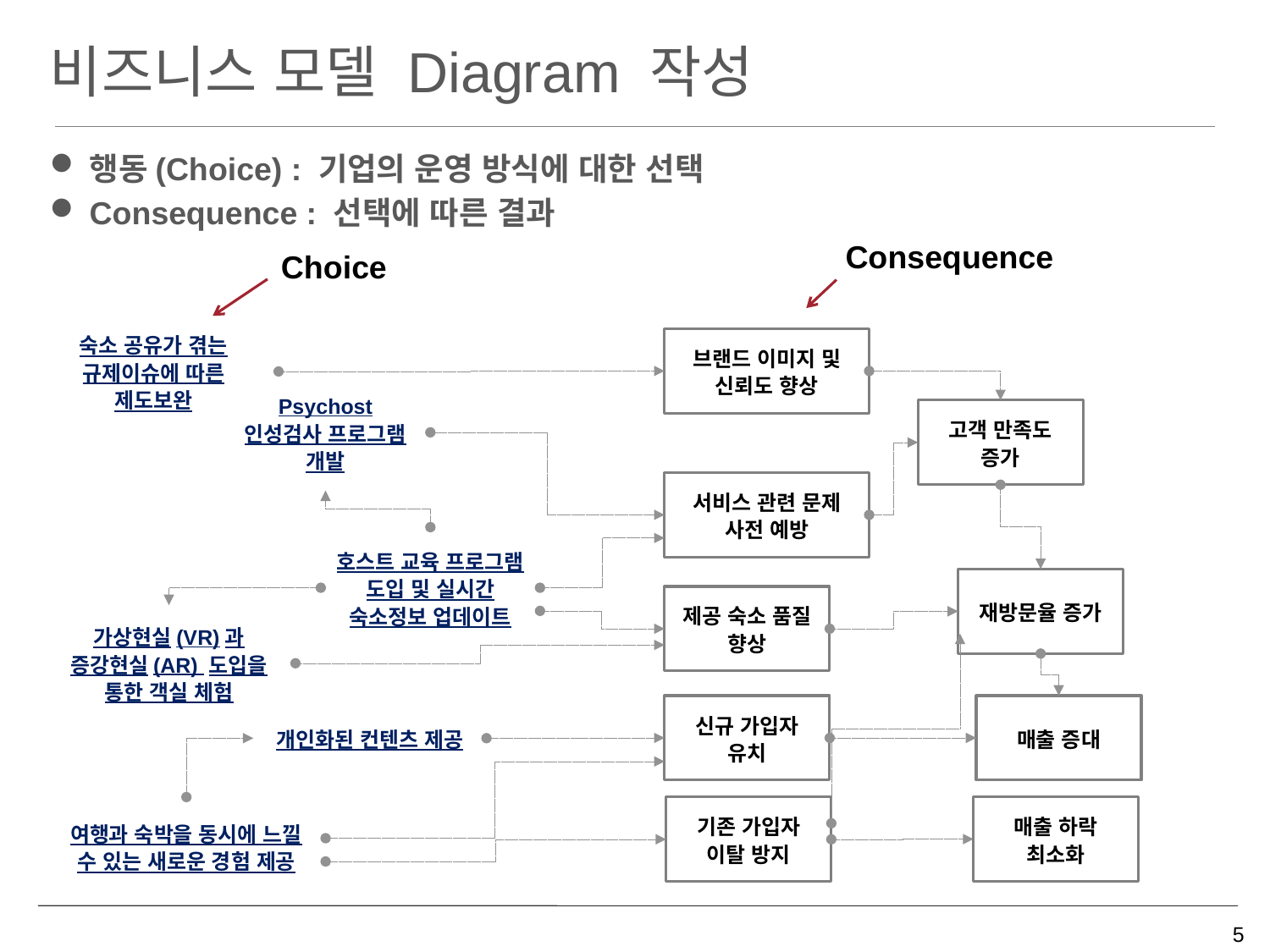

# 비즈니스 모델 Diagram 작성
행동(Choice) : 기업의 운영 방식에 대한 선택
Consequence : 선택에 따른 결과
Consequence
Choice
브랜드 이미지 및 신뢰도 향상
숙소 공유가 겪는 규제이슈에 따른 제도보완
Psychost 인성검사 프로그램 개발
고객 만족도 증가
서비스 관련 문제 사전 예방
호스트 교육 프로그램 도입 및 실시간 숙소정보 업데이트
재방문율 증가
제공 숙소 품질 향상
가상현실(VR)과 증강현실(AR) 도입을 통한 객실 체험
매출 증대
신규 가입자 유치
개인화된 컨텐츠 제공
매출 하락 최소화
여행과 숙박을 동시에 느낄 수 있는 새로운 경험 제공
기존 가입자 이탈 방지